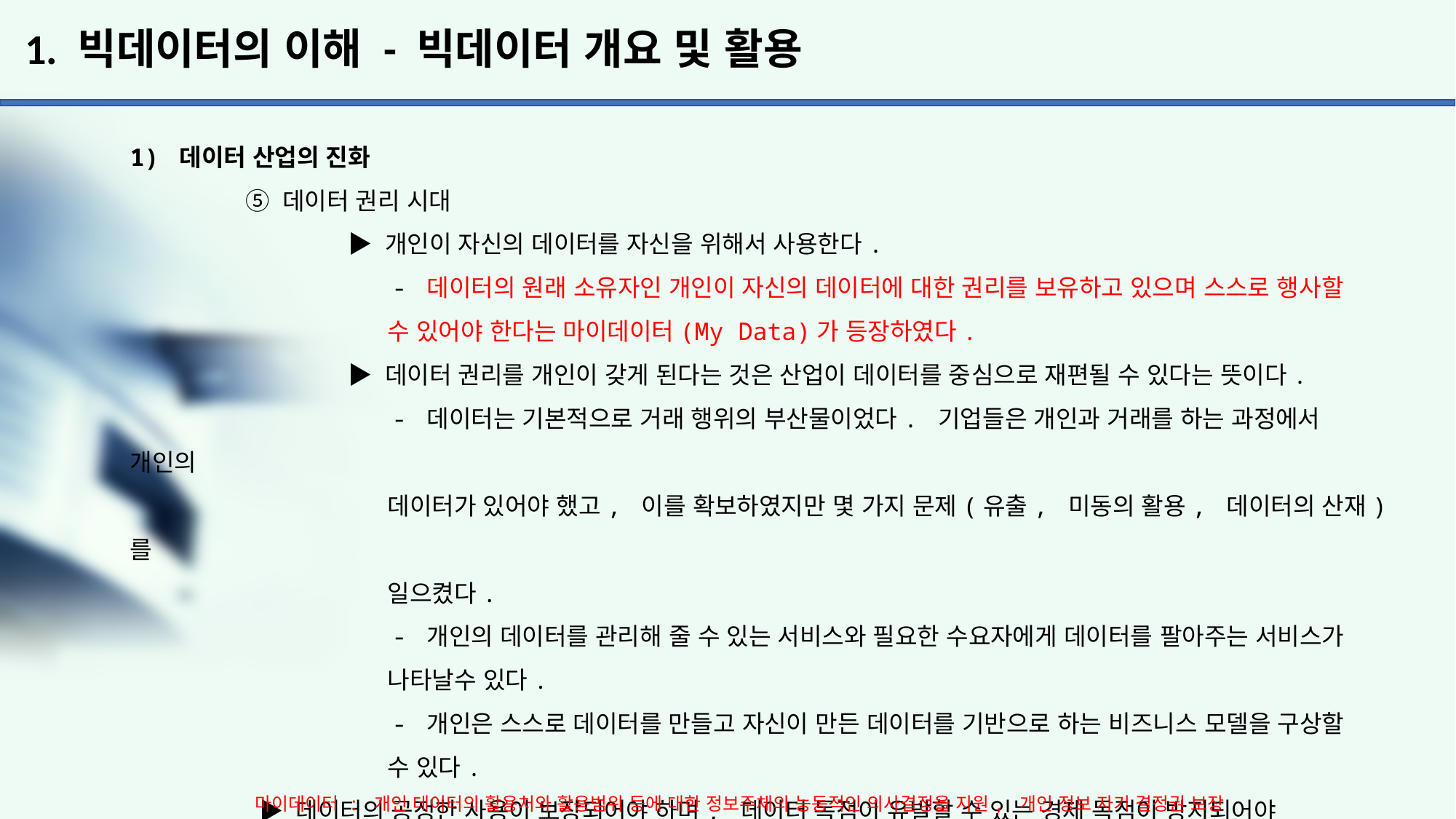

# 1. 빅데이터의 이해 - 빅데이터 개요 및 활용
1) 데이터 산업의 진화
	 ⑤ 데이터 권리 시대
		▶ 개인이 자신의 데이터를 자신을 위해서 사용한다.
		   - 데이터의 원래 소유자인 개인이 자신의 데이터에 대한 권리를 보유하고 있으며 스스로 행사할
		     수 있어야 한다는 마이데이터(My Data)가 등장하였다.
		▶ 데이터 권리를 개인이 갖게 된다는 것은 산업이 데이터를 중심으로 재편될 수 있다는 뜻이다.
		   - 데이터는 기본적으로 거래 행위의 부산물이었다. 기업들은 개인과 거래를 하는 과정에서 개인의
		     데이터가 있어야 했고, 이를 확보하였지만 몇 가지 문제(유출, 미동의 활용, 데이터의 산재)를
		     일으켰다.
		   - 개인의 데이터를 관리해 줄 수 있는 서비스와 필요한 수요자에게 데이터를 팔아주는 서비스가
		     나타날수 있다.
		   - 개인은 스스로 데이터를 만들고 자신이 만든 데이터를 기반으로 하는 비즈니스 모델을 구상할
		     수 있다.
	   ▶ 데이터의 공정한 사용이 보장되어야 하며, 데이터 독점이 유발할 수 있는 경제 독점이 방지되어야
		 한다.
마이데이터 : 개인 데이터의 활용처와 활용범위 등에 대한 정보주체의 능동적인 의사결정을 지원, 개인 정보 자기 결정권 보장